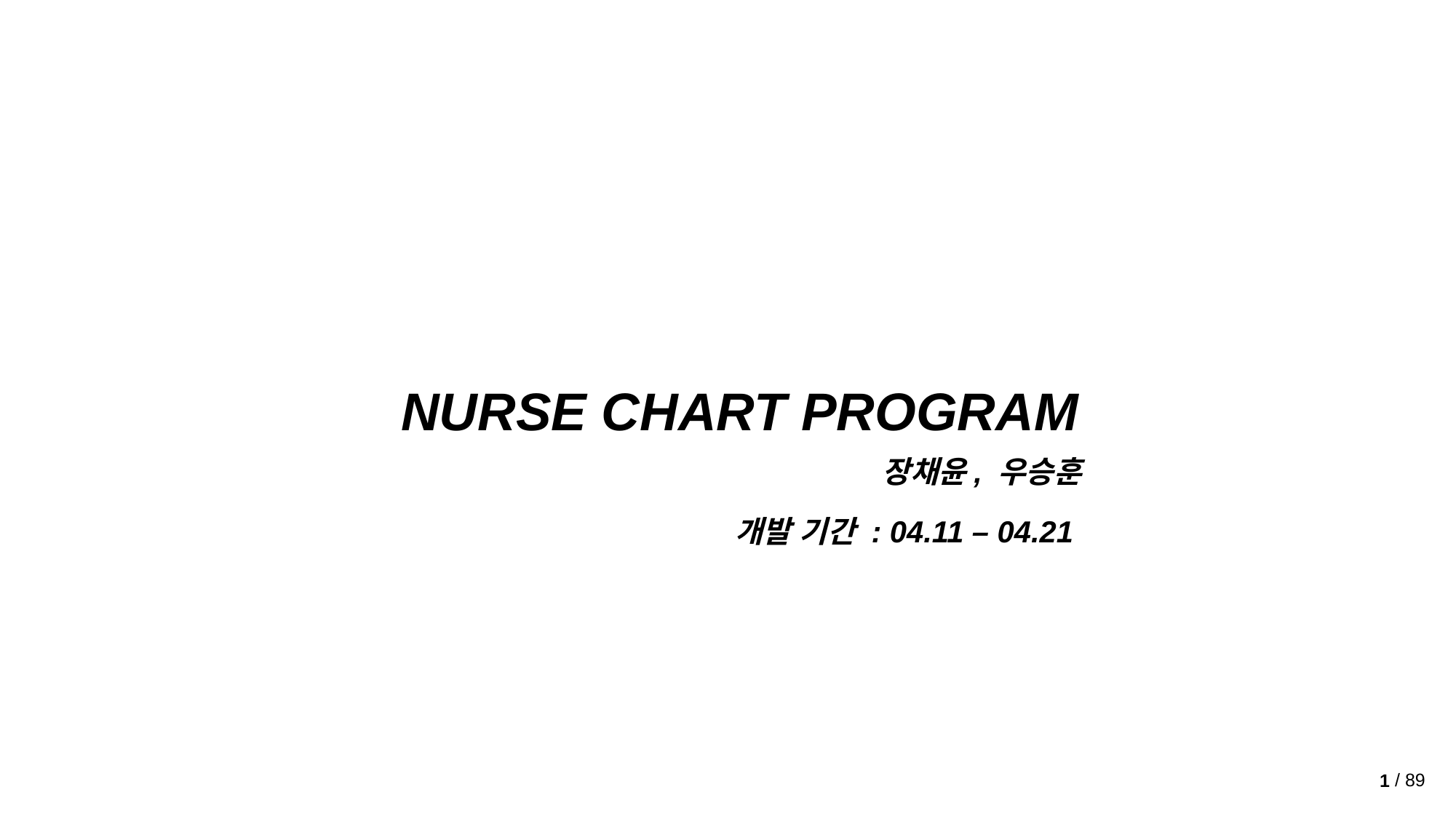

NURSE CHART PROGRAM
장채윤, 우승훈
개발 기간 : 04.11 – 04.21
1